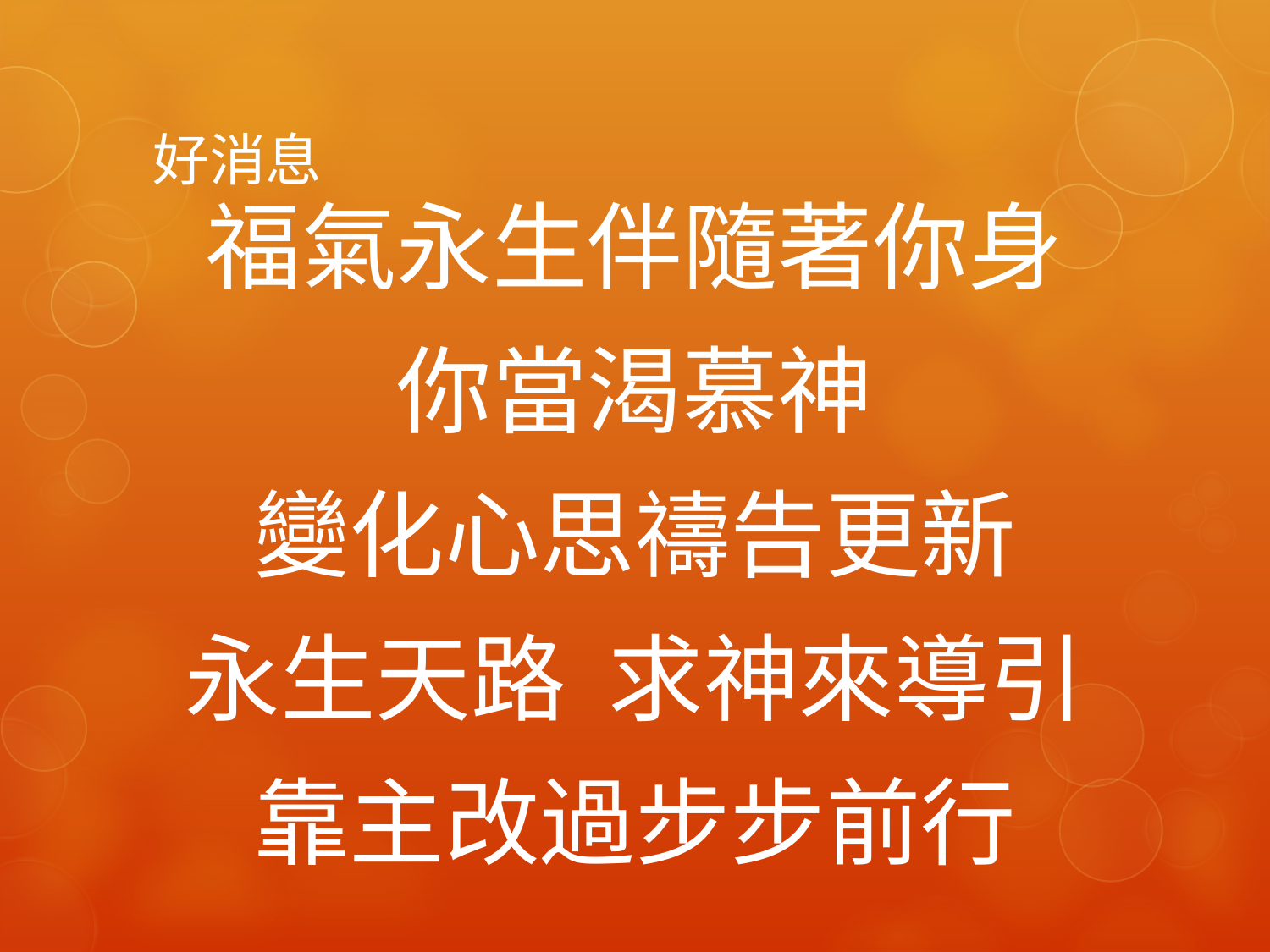

# 好消息
福氣永生伴隨著你身
你當渴慕神
變化心思禱告更新
永生天路  求神來導引
靠主改過步步前行